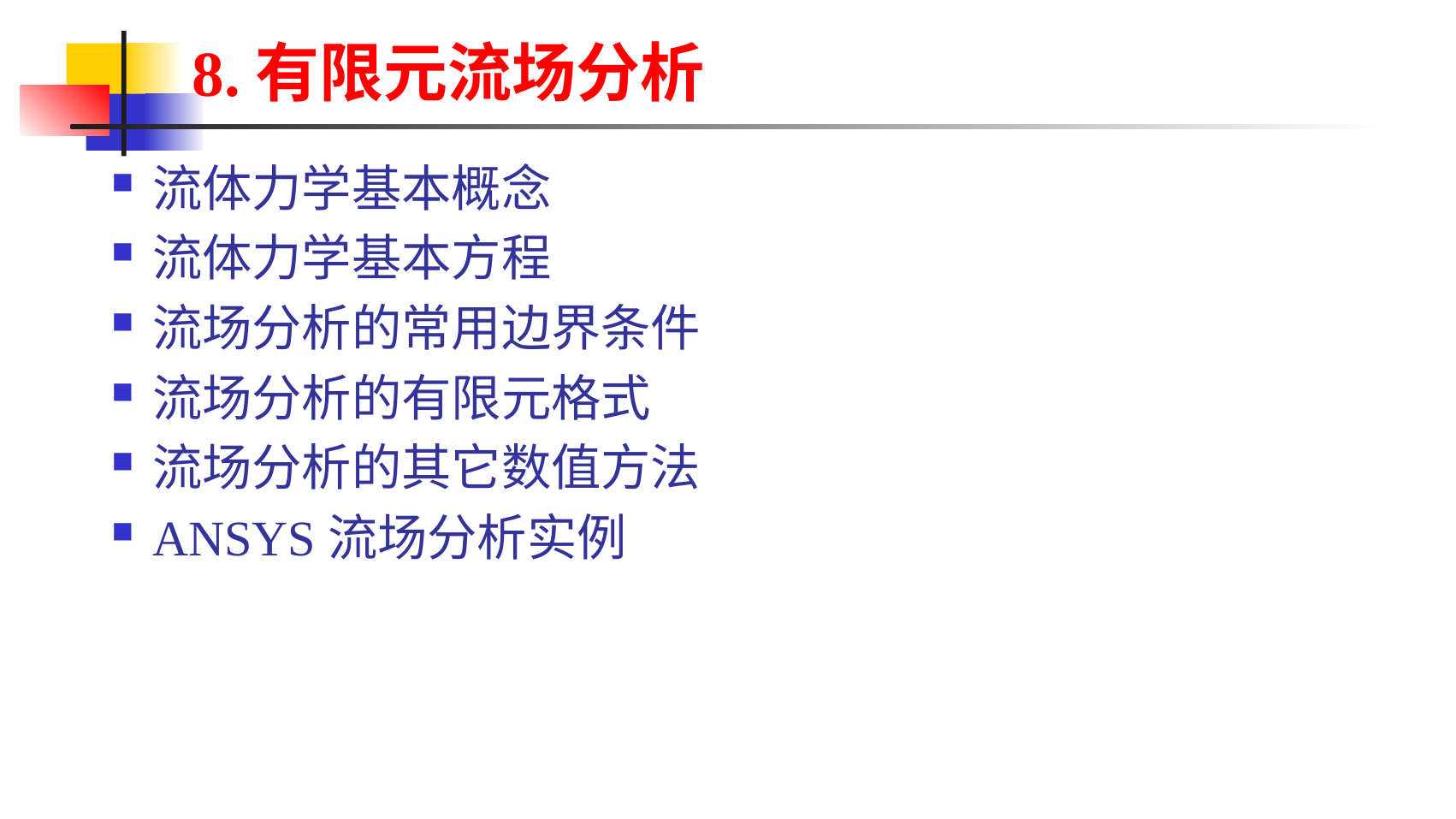

# 8.有限元流场分析
流体力学基本概念
流体力学基本方程
流场分析的常用边界条件
流场分析的有限元格式
流场分析的其它数值方法
ANSYS流场分析实例